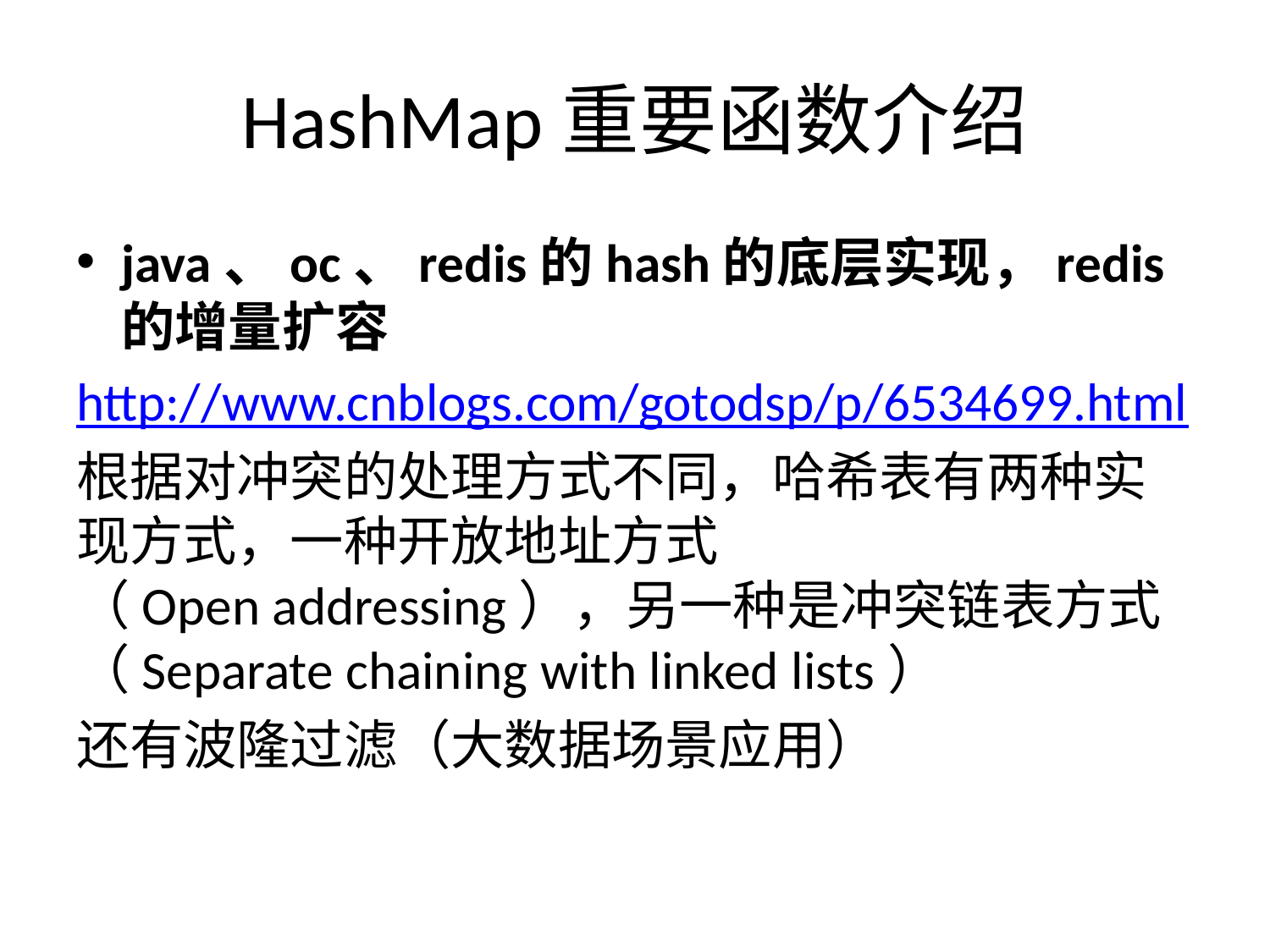

# HashMap重要函数介绍
java、oc、redis的hash的底层实现，redis的增量扩容
http://www.cnblogs.com/gotodsp/p/6534699.html
根据对冲突的处理方式不同，哈希表有两种实现方式，一种开放地址方式（Open addressing），另一种是冲突链表方式（Separate chaining with linked lists）
还有波隆过滤（大数据场景应用）